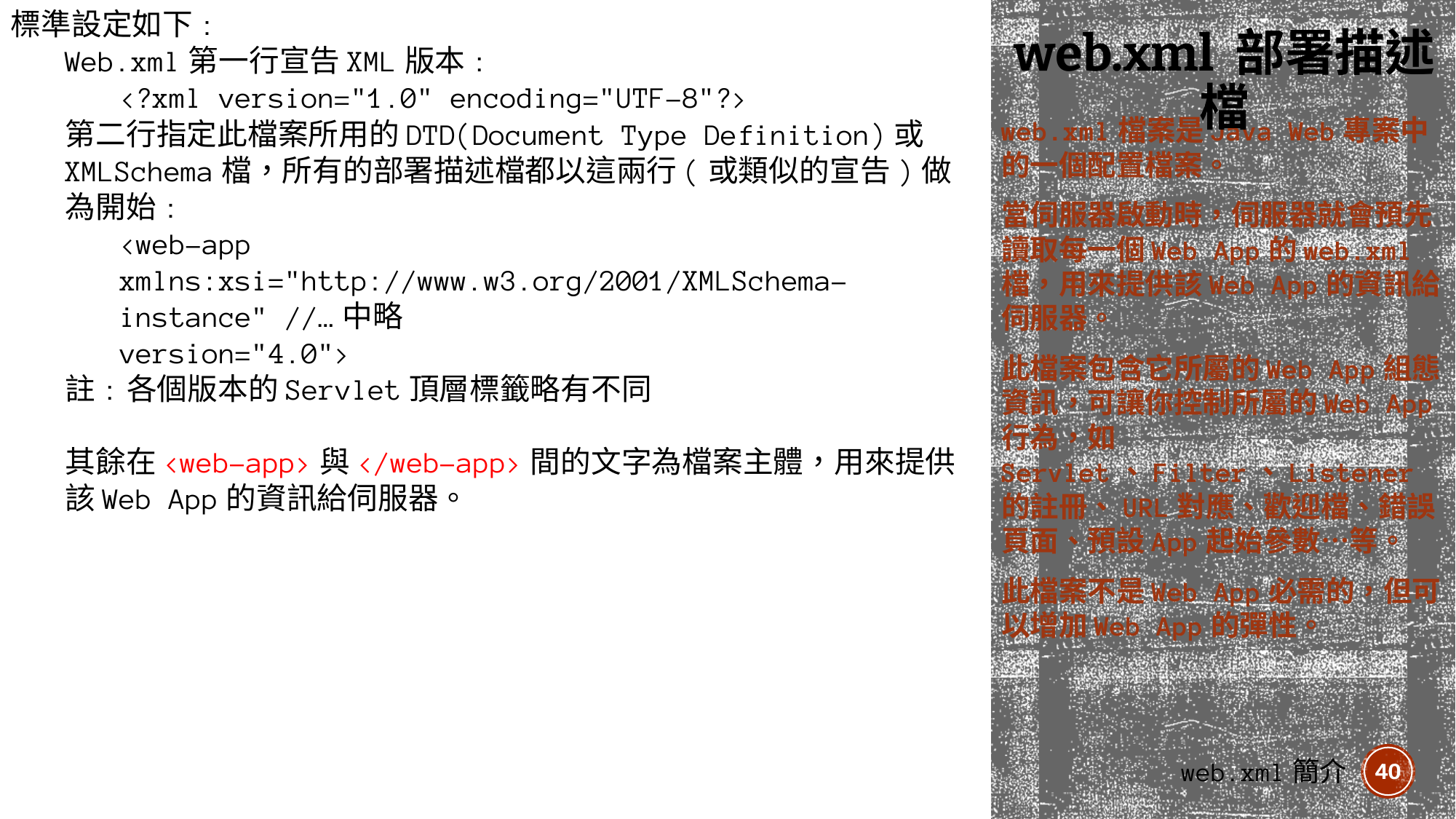

標準設定如下:
Web.xml第一行宣告XML版本:
<?xml version="1.0" encoding="UTF-8"?>
第二行指定此檔案所用的DTD(Document Type Definition)或XMLSchema檔，所有的部署描述檔都以這兩行(或類似的宣告)做為開始:
<web-app xmlns:xsi="http://www.w3.org/2001/XMLSchema-instance" //…中略
version="4.0">
註:各個版本的Servlet頂層標籤略有不同

其餘在<web-app>與</web-app>間的文字為檔案主體，用來提供該Web App的資訊給伺服器。
web.xml 部署描述檔
web.xml檔案是Java Web專案中的一個配置檔案。
當伺服器啟動時，伺服器就會預先讀取每一個Web App的web.xml檔，用來提供該Web App的資訊給伺服器。
此檔案包含它所屬的Web App組態資訊，可讓你控制所屬的Web App行為，如Servlet、Filter、Listener的註冊、URL對應、歡迎檔、錯誤頁面、預設App起始參數…等。
此檔案不是Web App必需的，但可以增加Web App的彈性。
web.xml簡介
40